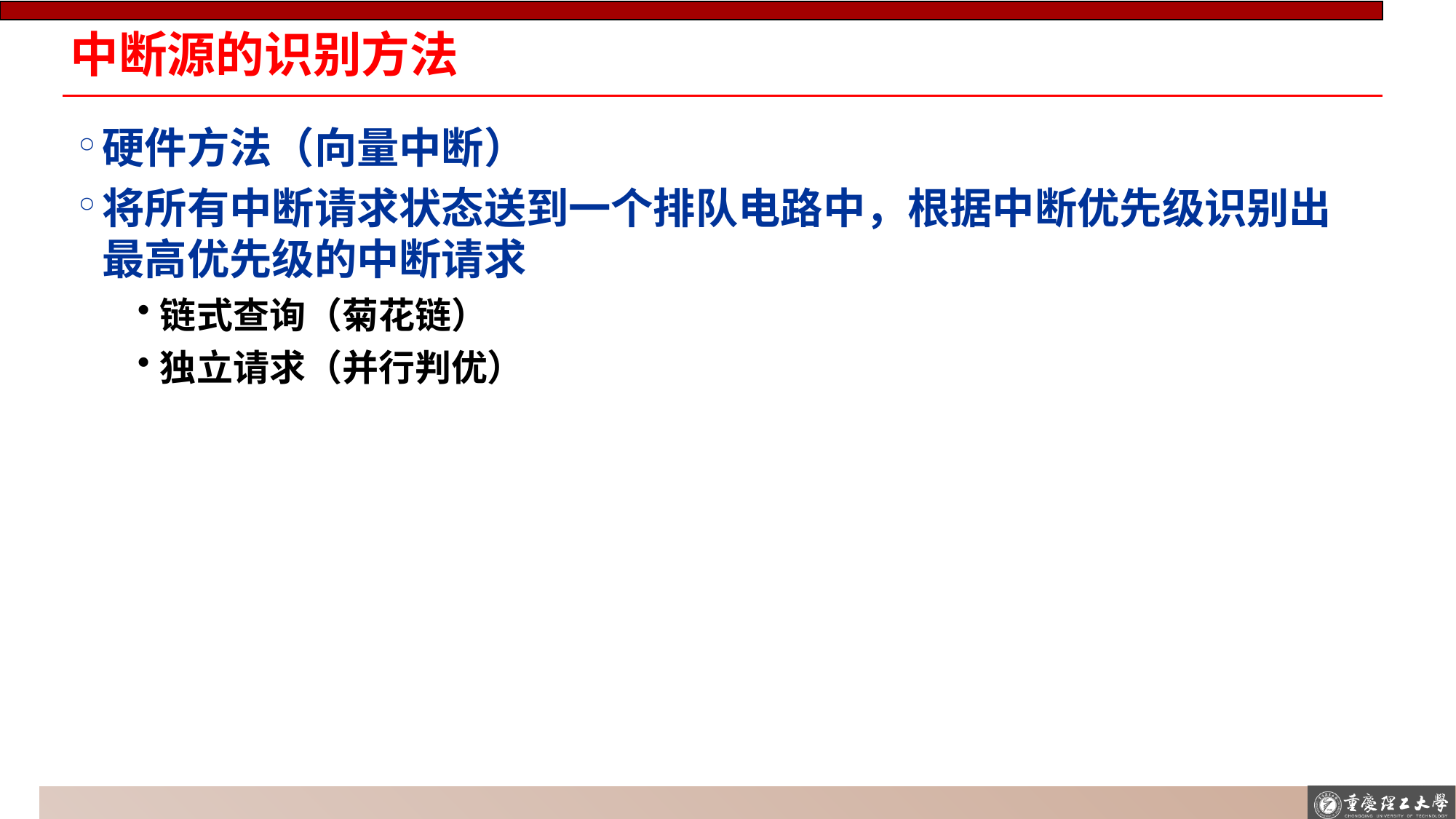

# 中断源的识别方法
硬件方法（向量中断）
将所有中断请求状态送到一个排队电路中，根据中断优先级识别出最高优先级的中断请求
链式查询（菊花链）
独立请求（并行判优）